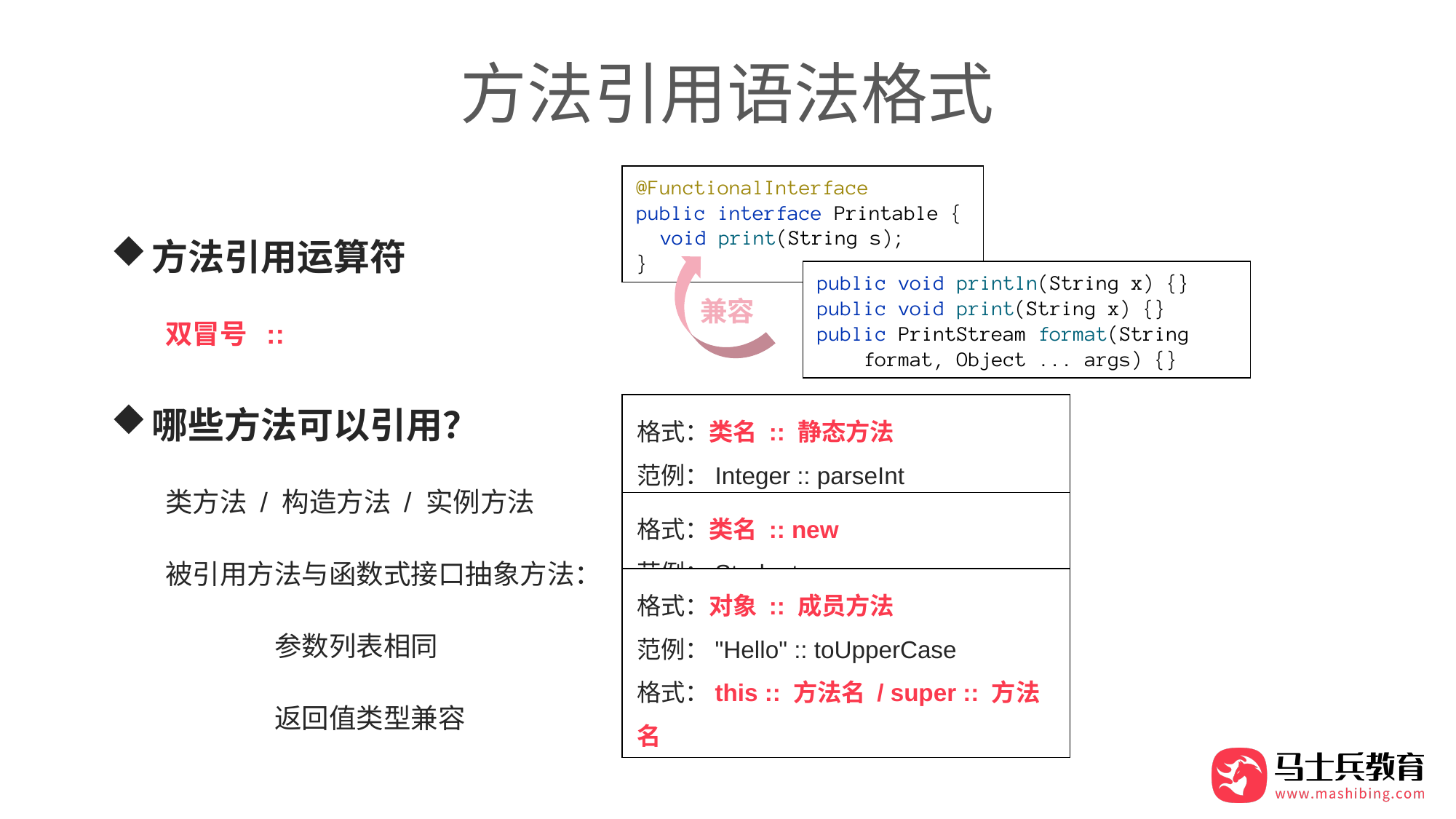

# 方法引用语法格式
@FunctionalInterface
public interface Printable {
    void print(String s);
}
方法引用运算符
双冒号  ::
哪些方法可以引用？
类方法 / 构造方法 / 实例方法
被引用方法与函数式接口抽象方法：
	参数列表相同
	返回值类型兼容

兼容
public void println(String x) {}
public void print(String x) {}
public PrintStream format(String
    format, Object ... args) {}
格式：类名 :: 静态方法
范例：Integer :: parseInt
格式：类名 :: new
范例：Student :: new
格式：对象 :: 成员方法
范例："Hello" :: toUpperCase
格式：this :: 方法名 / super :: 方法名